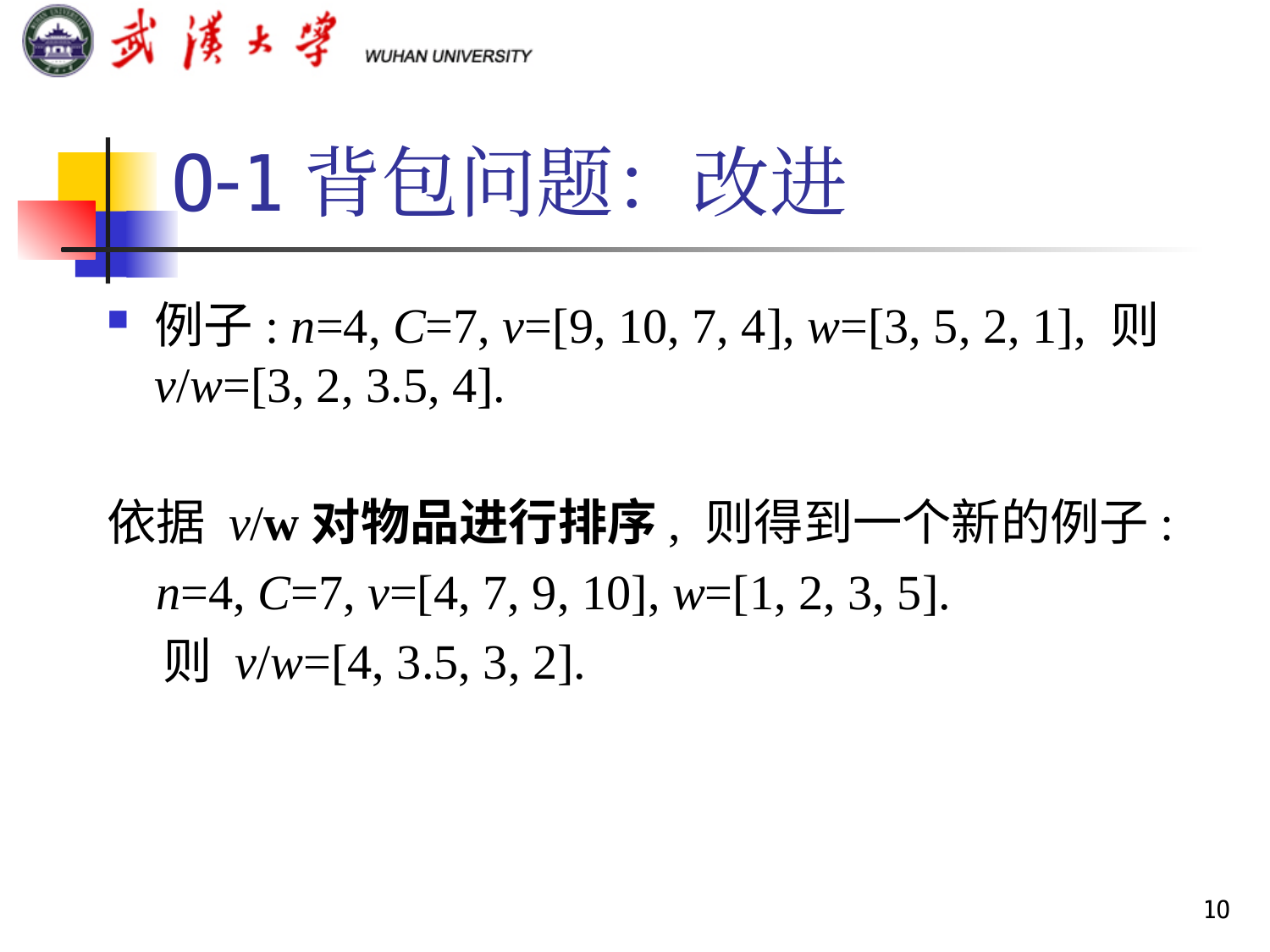

# 0-1背包问题：改进
例子: n=4, C=7, v=[9, 10, 7, 4], w=[3, 5, 2, 1], 则 v/w=[3, 2, 3.5, 4].

依据 v/w对物品进行排序, 则得到一个新的例子:
    n=4, C=7, v=[4, 7, 9, 10], w=[1, 2, 3, 5].
    则 v/w=[4, 3.5, 3, 2].

10